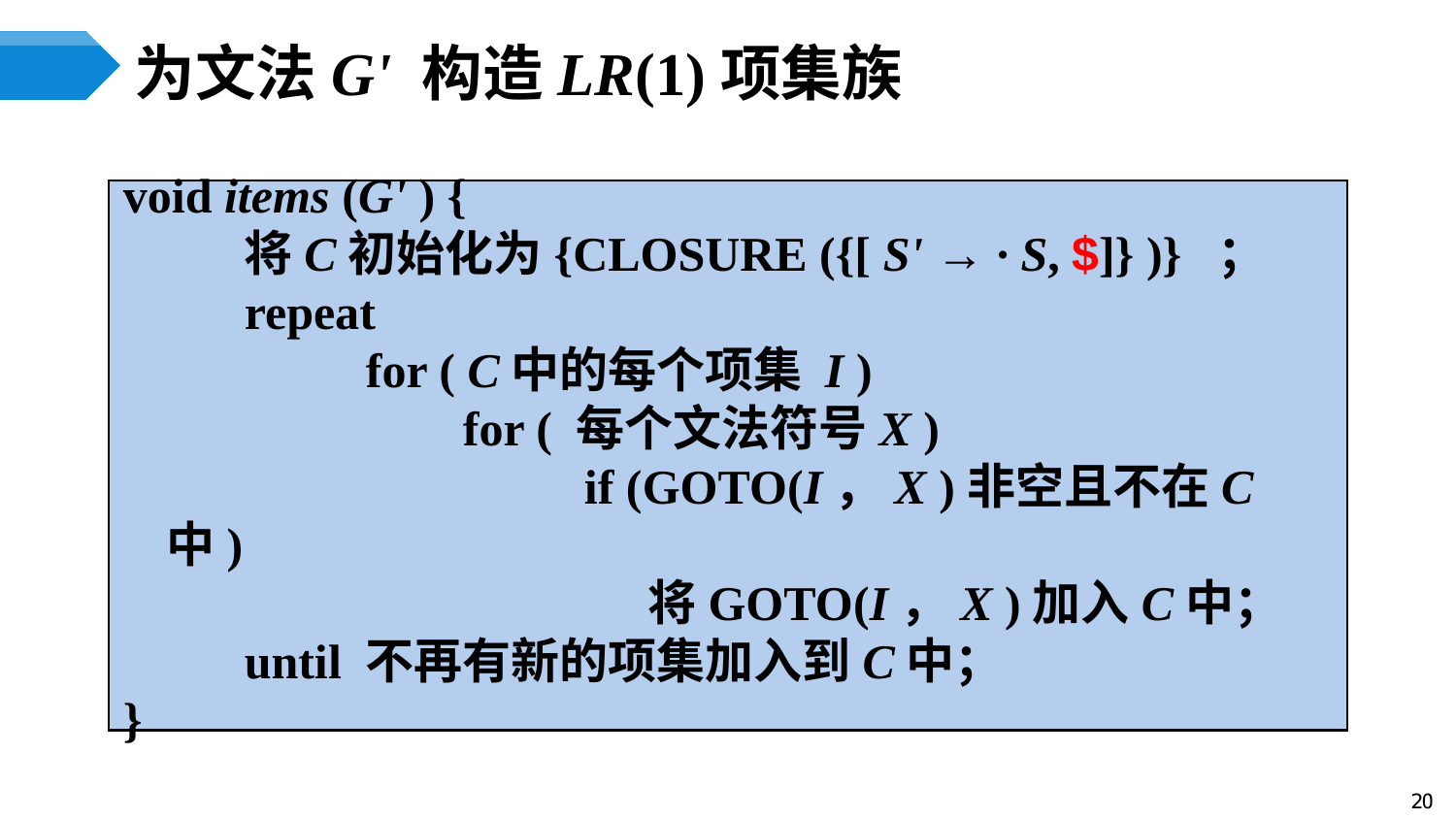

# 为文法G' 构造LR(1)项集族
void items (G' ) {
          将C初始化为{CLOSURE ({[ S' → ∙ S, $]} )}  ；
          repeat
                    for ( C中的每个项集 I )
                            for ( 每个文法符号X )
                                      if (GOTO(I，X )非空且不在C中)
                                               将GOTO(I，X )加入C中；
          until 不再有新的项集加入到C中；
}
20